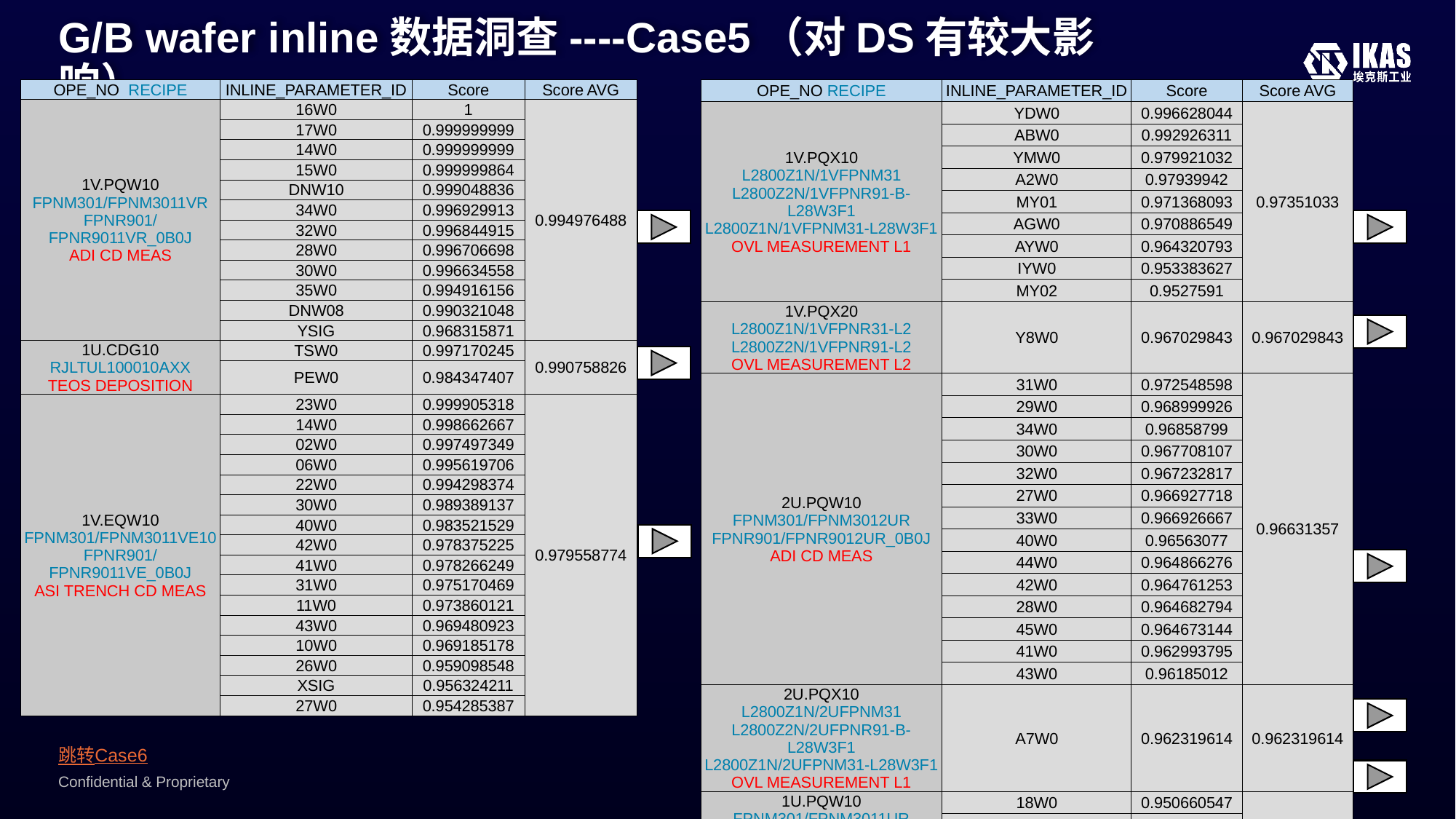

# G/B wafer inline数据洞查----Case5（对DS有较大影响）
| OPE\_NO RECIPE | INLINE\_PARAMETER\_ID | Score | Score AVG |
| --- | --- | --- | --- |
| 1V.PQW10 FPNM301/FPNM3011VR FPNR901/FPNR9011VR\_0B0J ADI CD MEAS | 16W0 | 1 | 0.994976488 |
|  | 17W0 | 0.999999999 |  |
|  | 14W0 | 0.999999999 |  |
|  | 15W0 | 0.999999864 |  |
|  | DNW10 | 0.999048836 |  |
|  | 34W0 | 0.996929913 |  |
|  | 32W0 | 0.996844915 |  |
|  | 28W0 | 0.996706698 |  |
|  | 30W0 | 0.996634558 |  |
|  | 35W0 | 0.994916156 |  |
|  | DNW08 | 0.990321048 |  |
|  | YSIG | 0.968315871 |  |
| 1U.CDG10 RJLTUL100010AXX TEOS DEPOSITION | TSW0 | 0.997170245 | 0.990758826 |
|  | PEW0 | 0.984347407 |  |
| 1V.EQW10 FPNM301/FPNM3011VE10 FPNR901/FPNR9011VE\_0B0J ASI TRENCH CD MEAS | 23W0 | 0.999905318 | 0.979558774 |
|  | 14W0 | 0.998662667 |  |
|  | 02W0 | 0.997497349 |  |
|  | 06W0 | 0.995619706 |  |
|  | 22W0 | 0.994298374 |  |
|  | 30W0 | 0.989389137 |  |
|  | 40W0 | 0.983521529 |  |
|  | 42W0 | 0.978375225 |  |
|  | 41W0 | 0.978266249 |  |
|  | 31W0 | 0.975170469 |  |
|  | 11W0 | 0.973860121 |  |
|  | 43W0 | 0.969480923 |  |
|  | 10W0 | 0.969185178 |  |
|  | 26W0 | 0.959098548 |  |
|  | XSIG | 0.956324211 |  |
|  | 27W0 | 0.954285387 |  |
| OPE\_NO RECIPE | INLINE\_PARAMETER\_ID | Score | Score AVG |
| --- | --- | --- | --- |
| 1V.PQX10 L2800Z1N/1VFPNM31 L2800Z2N/1VFPNR91-B-L28W3F1 L2800Z1N/1VFPNM31-L28W3F1 OVL MEASUREMENT L1 | YDW0 | 0.996628044 | 0.97351033 |
|  | ABW0 | 0.992926311 |  |
|  | YMW0 | 0.979921032 |  |
|  | A2W0 | 0.97939942 |  |
|  | MY01 | 0.971368093 |  |
|  | AGW0 | 0.970886549 |  |
|  | AYW0 | 0.964320793 |  |
|  | IYW0 | 0.953383627 |  |
|  | MY02 | 0.9527591 |  |
| 1V.PQX20 L2800Z1N/1VFPNR31-L2 L2800Z2N/1VFPNR91-L2 OVL MEASUREMENT L2 | Y8W0 | 0.967029843 | 0.967029843 |
| 2U.PQW10 FPNM301/FPNM3012UR FPNR901/FPNR9012UR\_0B0J ADI CD MEAS | 31W0 | 0.972548598 | 0.96631357 |
|  | 29W0 | 0.968999926 |  |
|  | 34W0 | 0.96858799 |  |
|  | 30W0 | 0.967708107 |  |
|  | 32W0 | 0.967232817 |  |
|  | 27W0 | 0.966927718 |  |
|  | 33W0 | 0.966926667 |  |
|  | 40W0 | 0.96563077 |  |
|  | 44W0 | 0.964866276 |  |
|  | 42W0 | 0.964761253 |  |
|  | 28W0 | 0.964682794 |  |
|  | 45W0 | 0.964673144 |  |
|  | 41W0 | 0.962993795 |  |
|  | 43W0 | 0.96185012 |  |
| 2U.PQX10 L2800Z1N/2UFPNM31 L2800Z2N/2UFPNR91-B-L28W3F1 L2800Z1N/2UFPNM31-L28W3F1 OVL MEASUREMENT L1 | A7W0 | 0.962319614 | 0.962319614 |
| 1U.PQW10 FPNM301/FPNM3011UR FPNR901/FPNR9011UR\_0B0J ADI CD MEAS | 18W0 | 0.950660547 | 0.950660547 |
|  | 03W0 | 0.950660547 |  |

跳转Case6